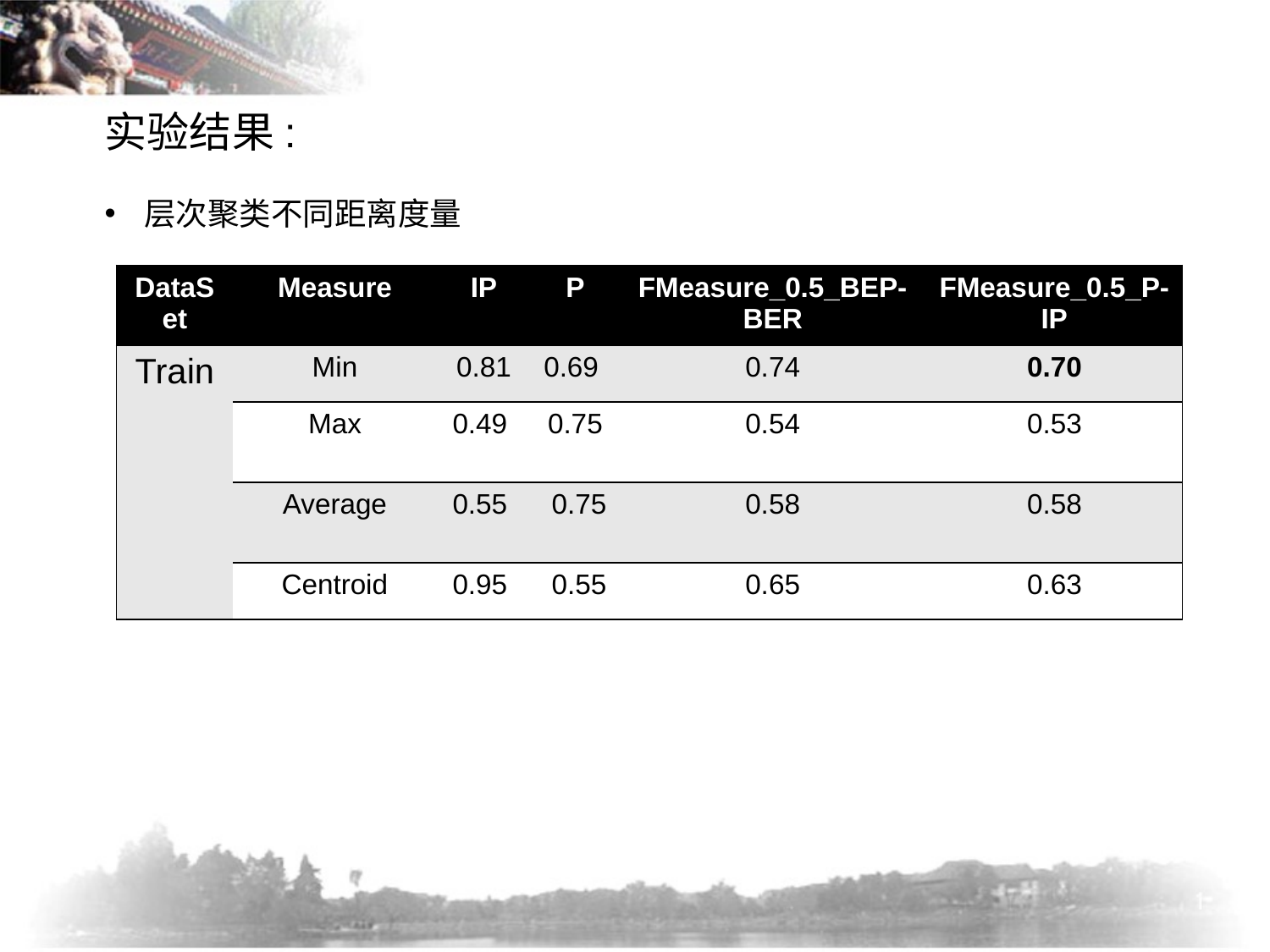

# 实验结果:
层次聚类不同距离度量
| DataSet | Measure | IP | P | FMeasure\_0.5\_BEP-BER | FMeasure\_0.5\_P-IP |
| --- | --- | --- | --- | --- | --- |
| Train | Min | 0.81 | 0.69 | 0.74 | 0.70 |
|  | Max | 0.49 | 0.75 | 0.54 | 0.53 |
|  | Average | 0.55 | 0.75 | 0.58 | 0.58 |
|  | Centroid | 0.95 | 0.55 | 0.65 | 0.63 |